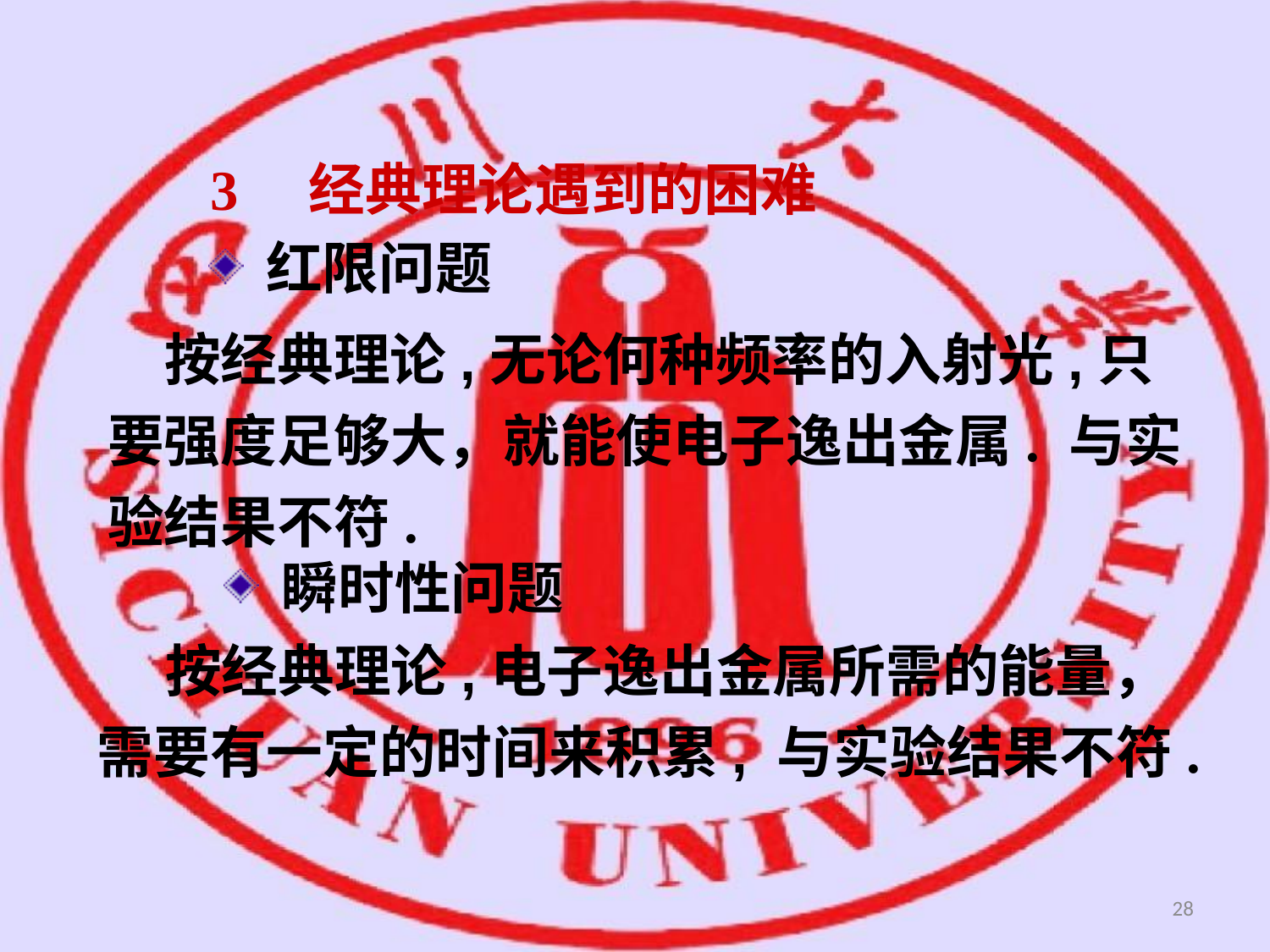

3    经典理论遇到的困难
 红限问题
    按经典理论,无论何种频率的入射光,只要强度足够大，就能使电子逸出金属. 与实验结果不符.
 瞬时性问题
     按经典理论,电子逸出金属所需的能量，需要有一定的时间来积累, 与实验结果不符.
28